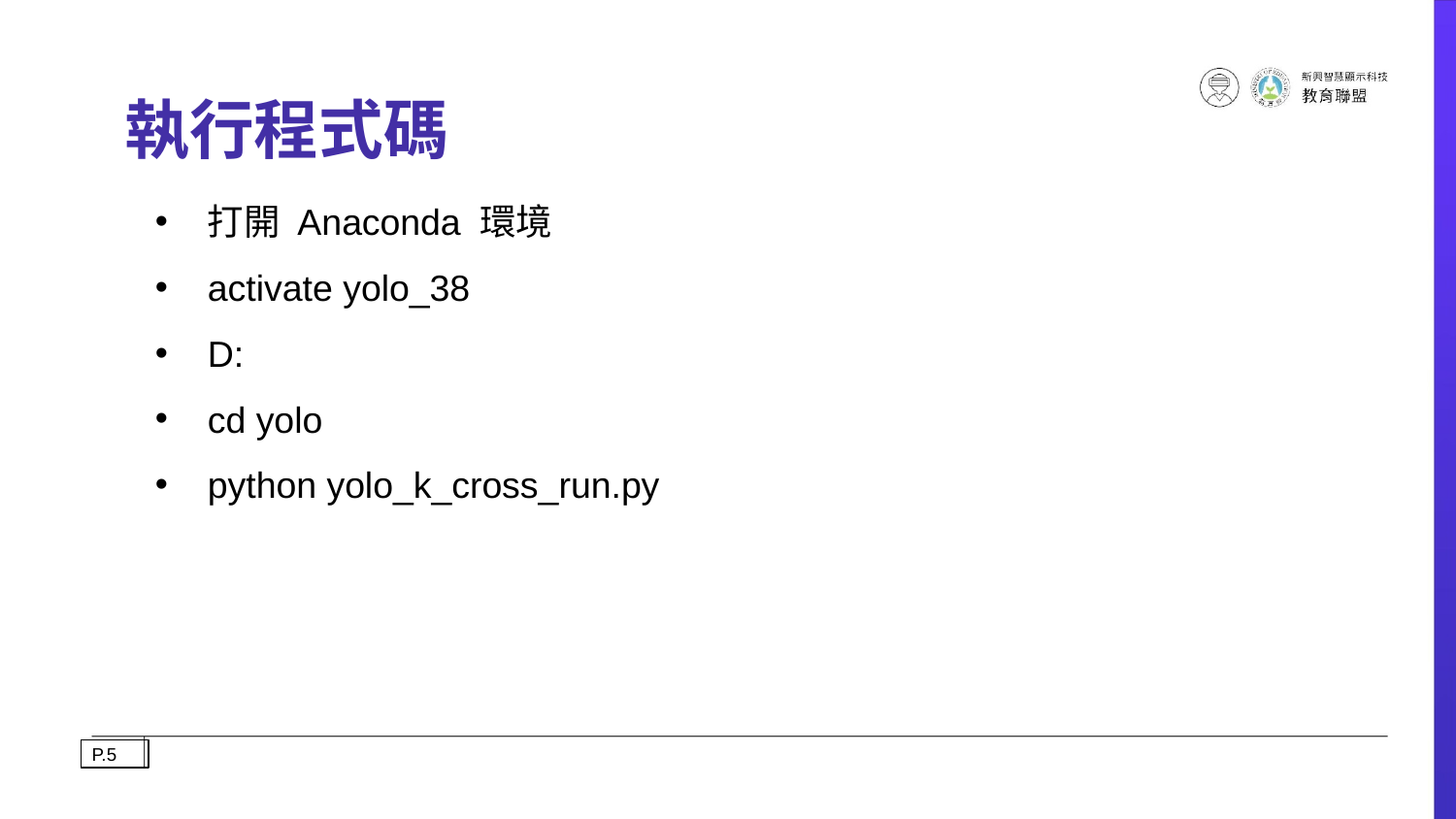

# 執行程式碼
打開 Anaconda 環境
activate yolo_38
D:
cd yolo
python yolo_k_cross_run.py

P.5